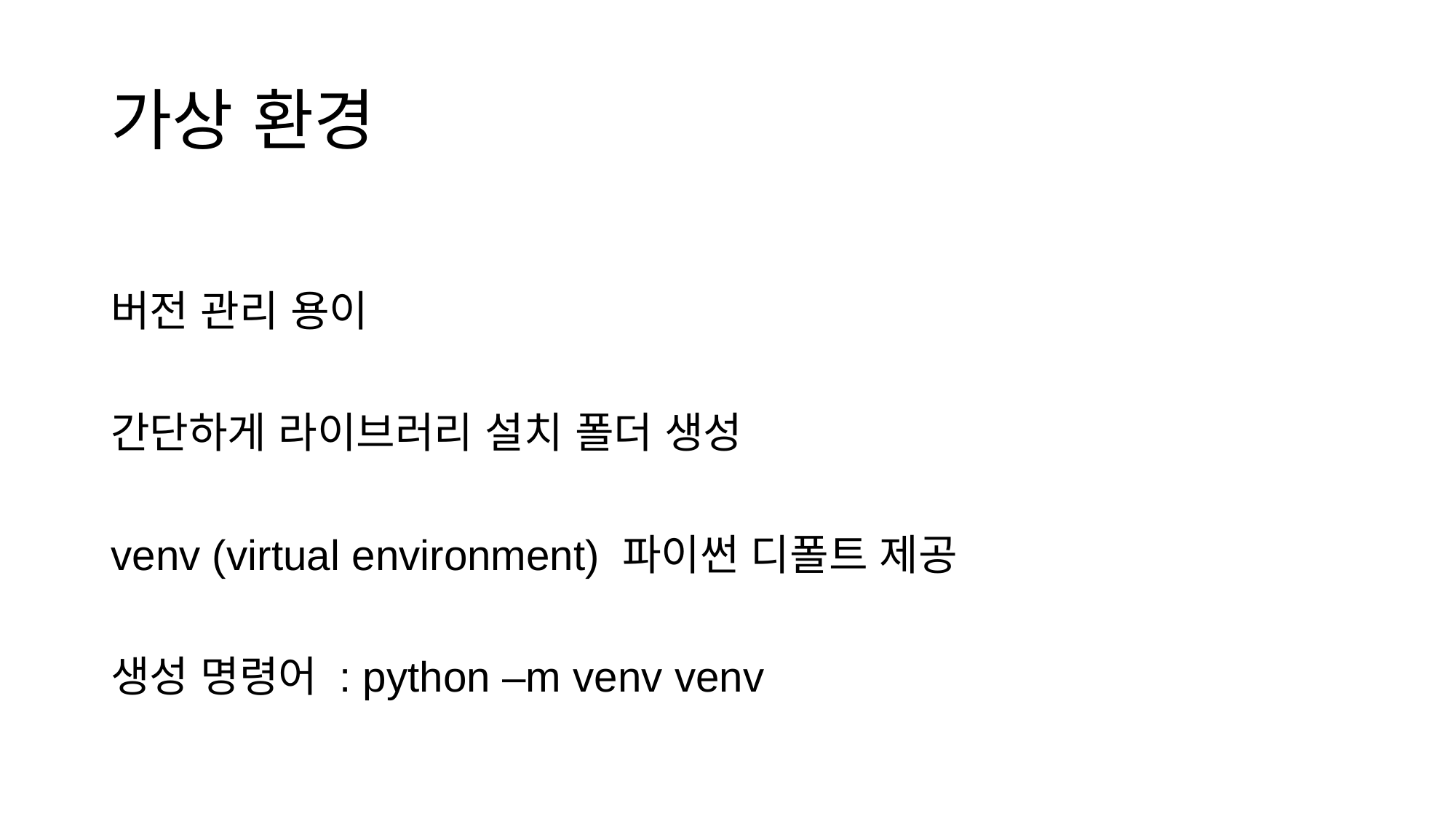

# 가상 환경

버전 관리 용이

간단하게 라이브러리 설치 폴더 생성

venv (virtual environment) 파이썬 디폴트 제공

생성 명령어 : python –m venv venv